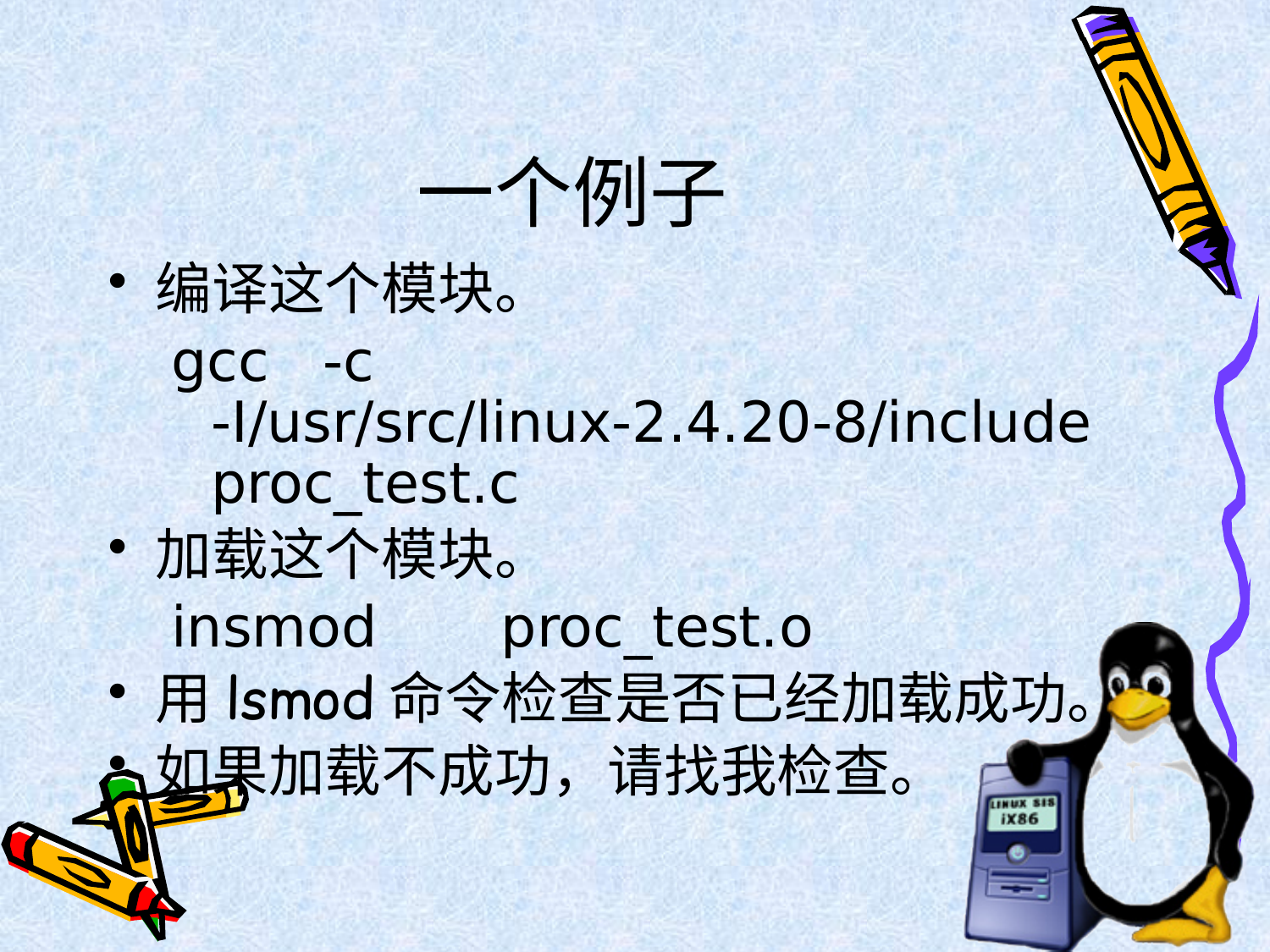

# 一个例子
编译这个模块。
gcc   -c   -I/usr/src/linux-2.4.20-8/include    proc_test.c
加载这个模块。
insmod	  proc_test.o
用lsmod命令检查是否已经加载成功。
如果加载不成功，请找我检查。